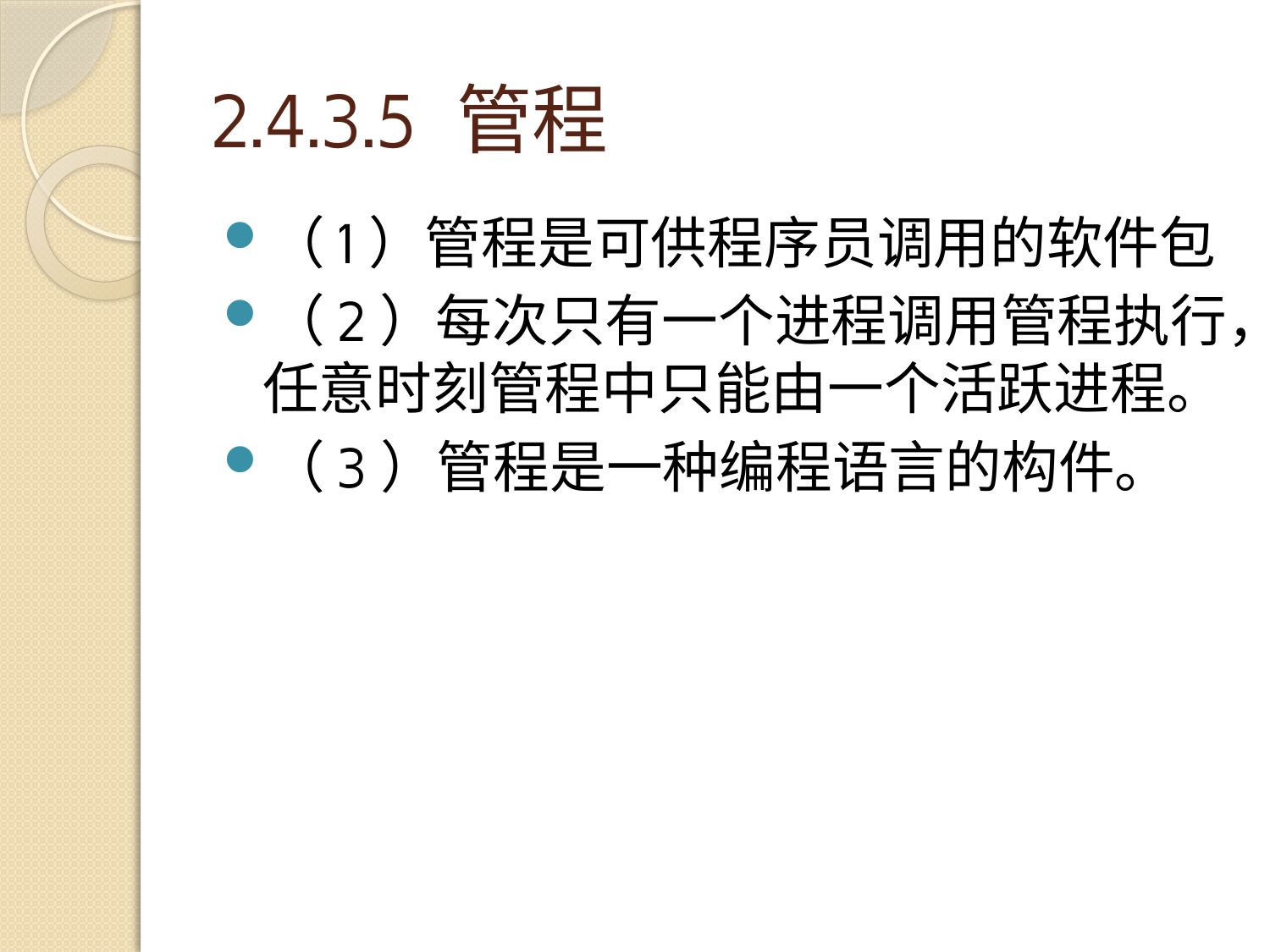

# 2.4.3.5 管程
（1）管程是可供程序员调用的软件包
（2）每次只有一个进程调用管程执行，任意时刻管程中只能由一个活跃进程。
（3）管程是一种编程语言的构件。